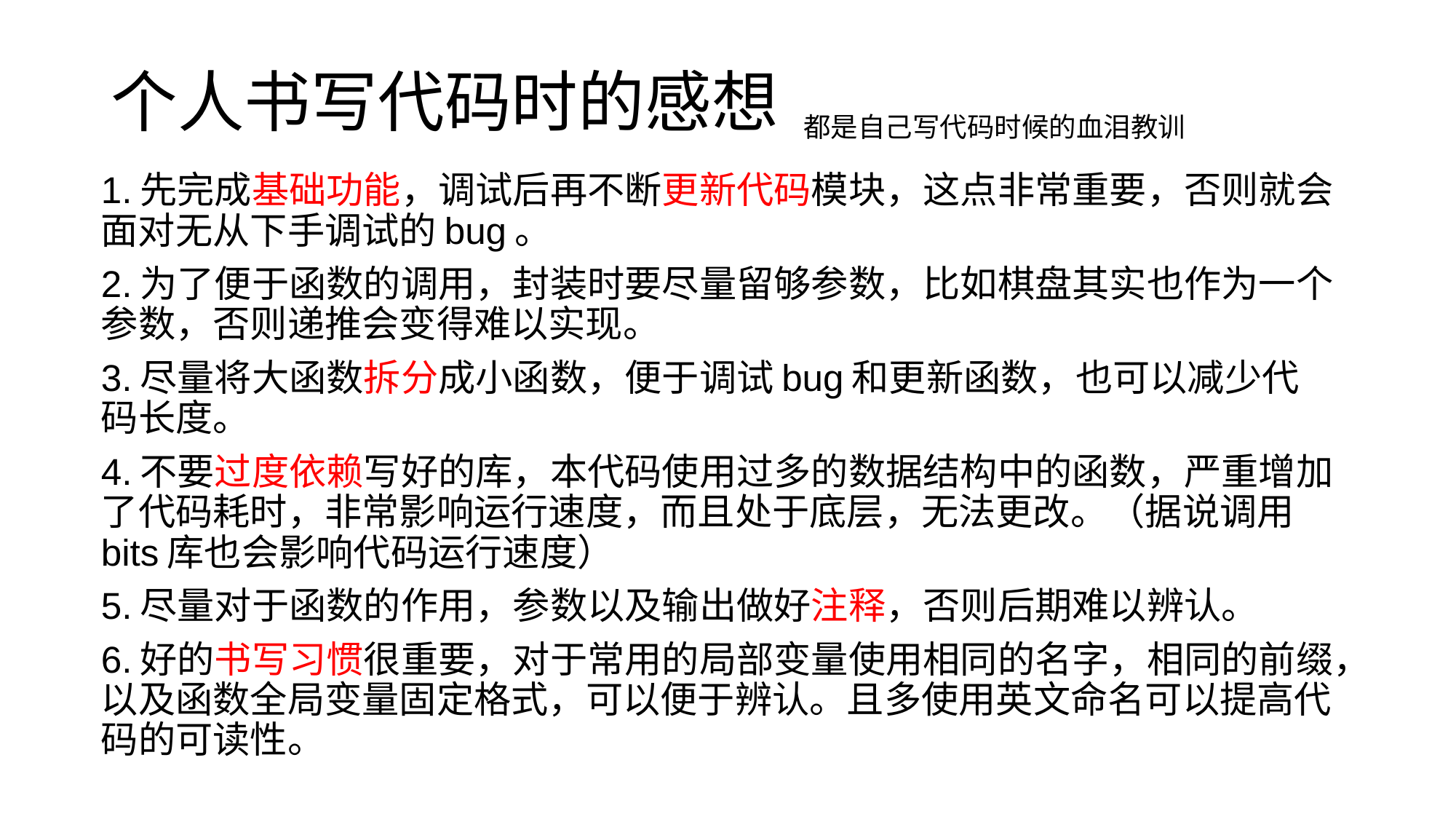

# 个人书写代码时的感想
都是自己写代码时候的血泪教训
1.先完成基础功能，调试后再不断更新代码模块，这点非常重要，否则就会面对无从下手调试的bug。
2.为了便于函数的调用，封装时要尽量留够参数，比如棋盘其实也作为一个参数，否则递推会变得难以实现。
3.尽量将大函数拆分成小函数，便于调试bug和更新函数，也可以减少代码长度。
4.不要过度依赖写好的库，本代码使用过多的数据结构中的函数，严重增加了代码耗时，非常影响运行速度，而且处于底层，无法更改。（据说调用bits库也会影响代码运行速度）
5.尽量对于函数的作用，参数以及输出做好注释，否则后期难以辨认。
6.好的书写习惯很重要，对于常用的局部变量使用相同的名字，相同的前缀，以及函数全局变量固定格式，可以便于辨认。且多使用英文命名可以提高代码的可读性。